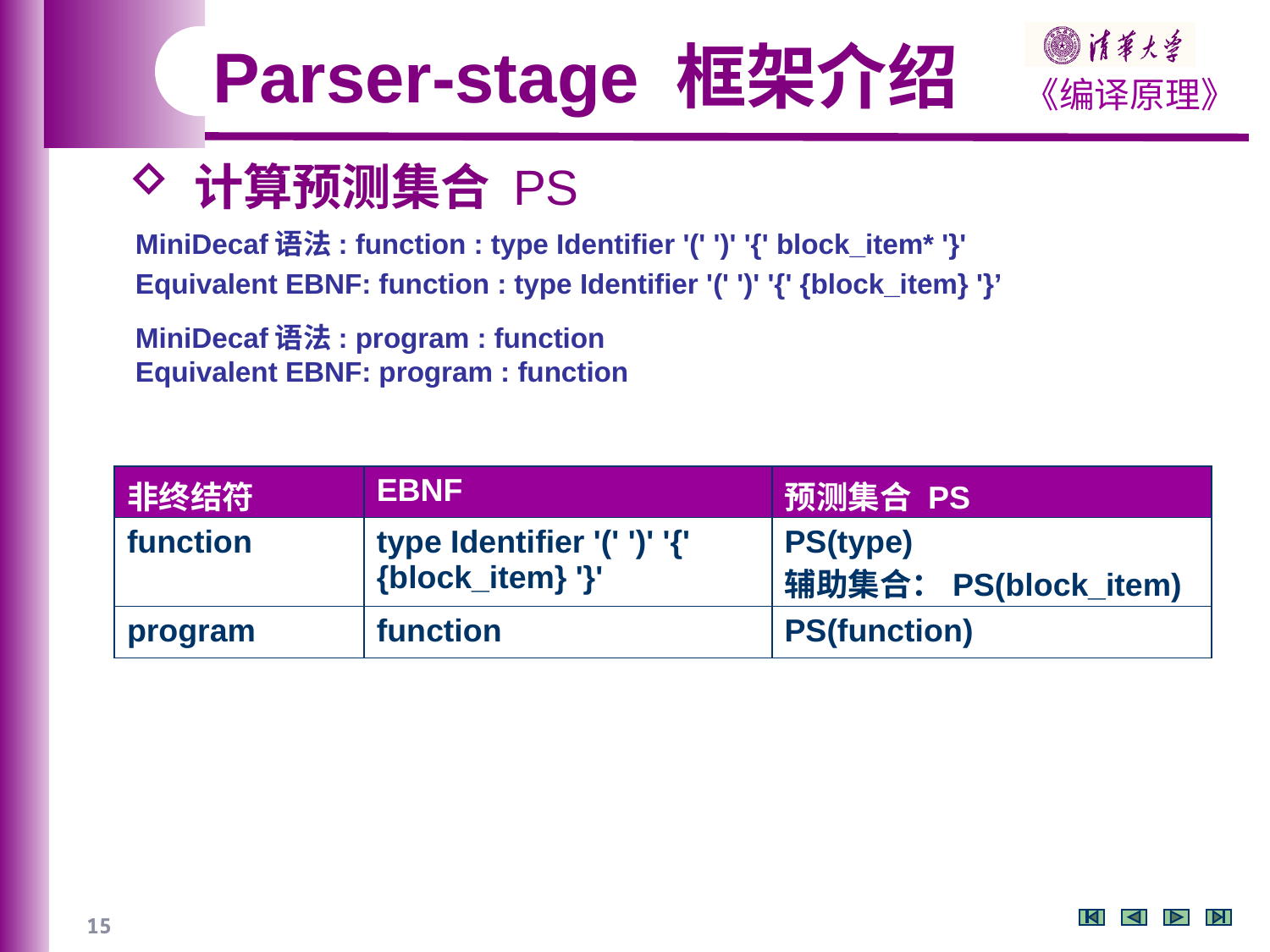

Parser-stage 框架介绍
 计算预测集合 PS

MiniDecaf语法: function : type Identifier '(' ')' '{' block_item* '}'
Equivalent EBNF: function : type Identifier '(' ')' '{' {block_item} '}’
MiniDecaf语法: program : function
Equivalent EBNF: program : function
| 非终结符 | EBNF | 预测集合 PS |
| --- | --- | --- |
| function | type Identifier '(' ')' '{' {block\_item} '}' | PS(type) 辅助集合：PS(block\_item) |
| program | function | PS(function) |
15